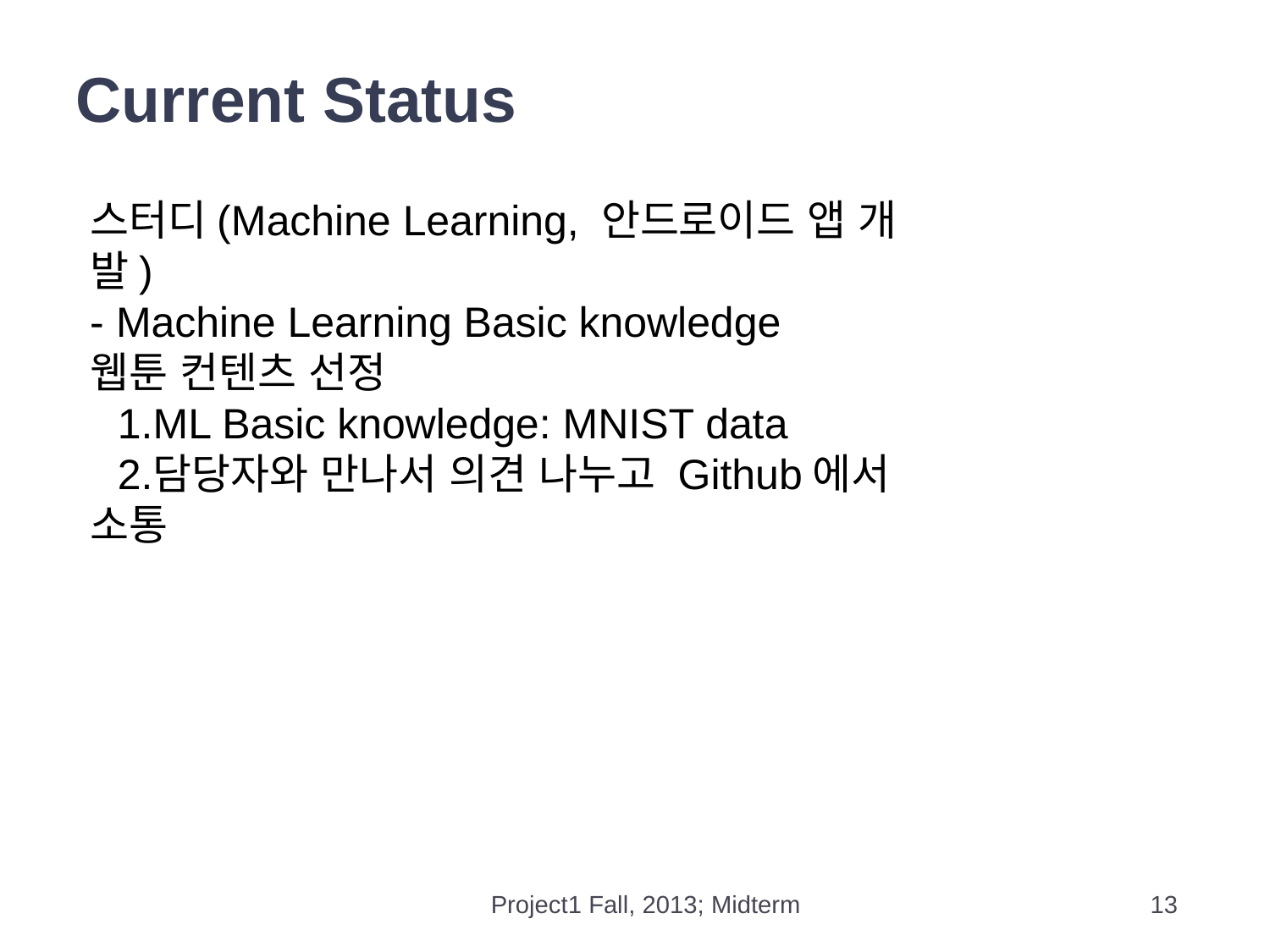

# Current Status
스터디(Machine Learning, 안드로이드 앱 개발)
- Machine Learning Basic knowledge
웹툰 컨텐츠 선정
ML Basic knowledge: MNIST data
담당자와 만나서 의견 나누고 Github에서 소통

Project1 Fall, 2013; Midterm
13